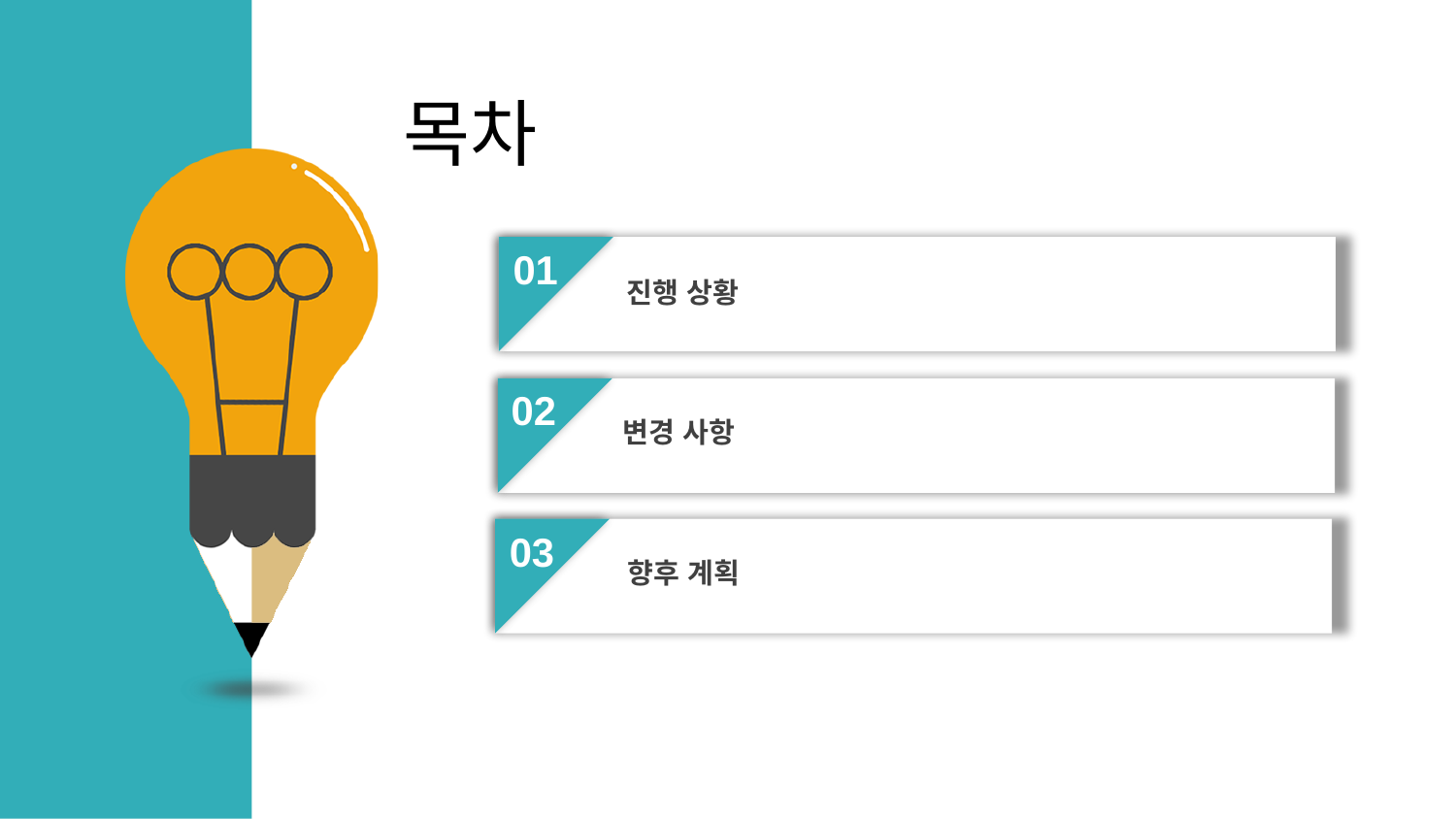

목차

01
진행 상황
02

변경 사항

03
향후 계획